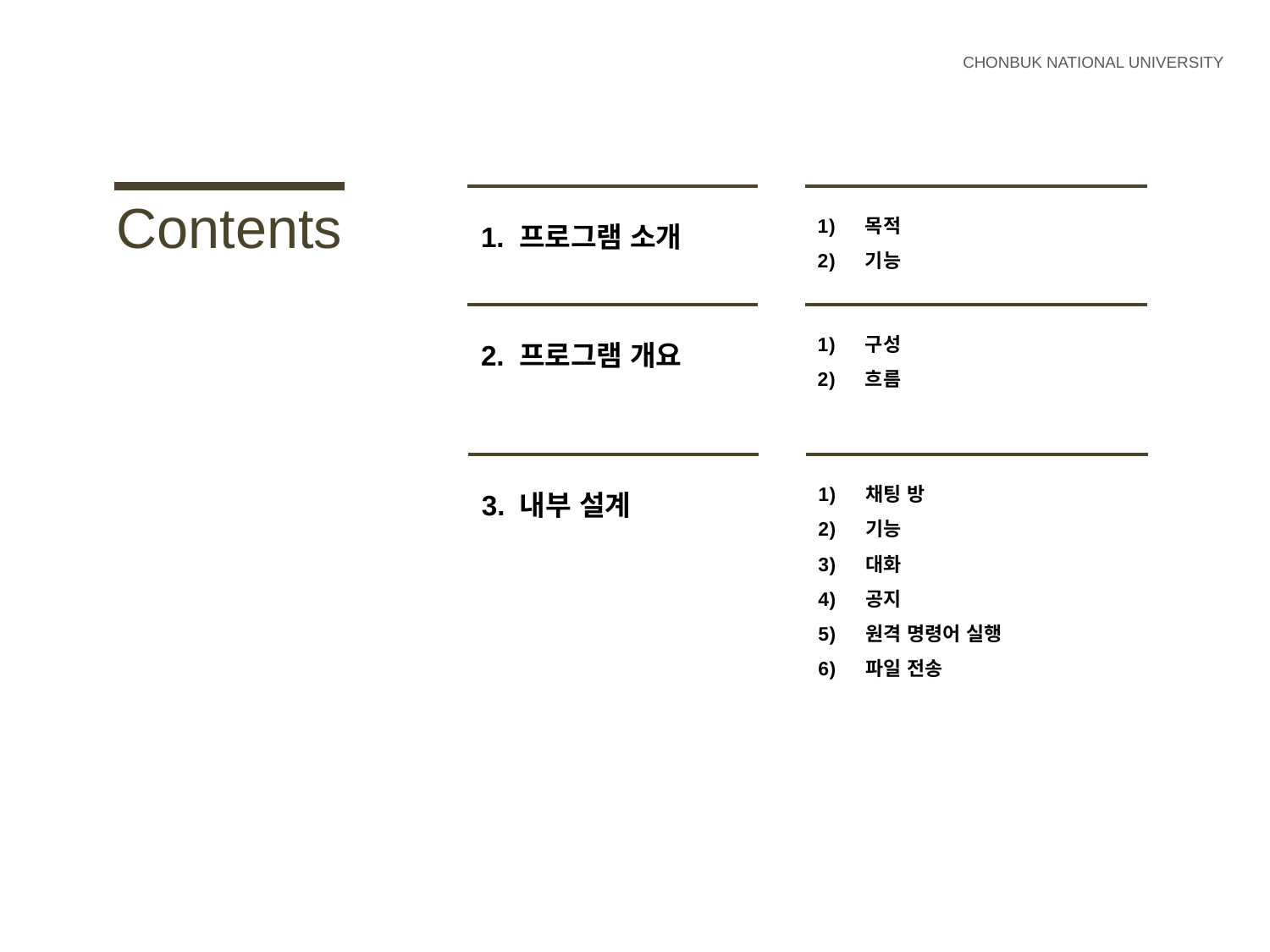

CHONBUK NATIONAL UNIVERSITY
Contents
1. 프로그램 소개
목적
기능
2. 프로그램 개요
구성
흐름
3. 내부 설계
채팅 방
기능
대화
공지
원격 명령어 실행
파일 전송